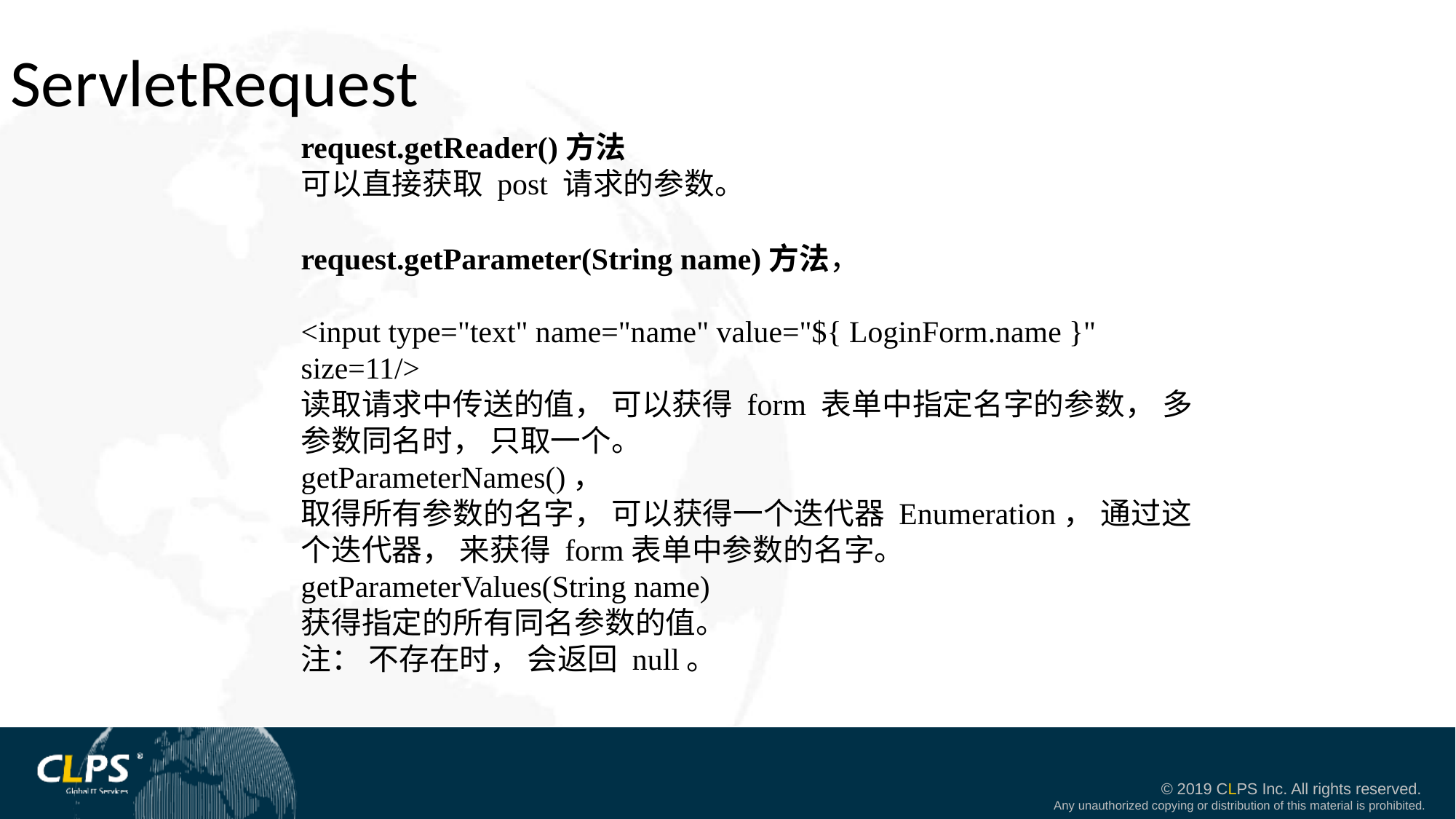

ServletRequest
request.getReader()方法
可以直接获取 post 请求的参数。
request.getParameter(String name)方法，

<input type="text" name="name" value="${ LoginForm.name }" size=11/>
读取请求中传送的值， 可以获得 form 表单中指定名字的参数， 多参数同名时， 只取一个。
getParameterNames()，
取得所有参数的名字， 可以获得一个迭代器 Enumeration， 通过这个迭代器， 来获得 form表单中参数的名字。
getParameterValues(String name)
获得指定的所有同名参数的值。
注： 不存在时， 会返回 null。